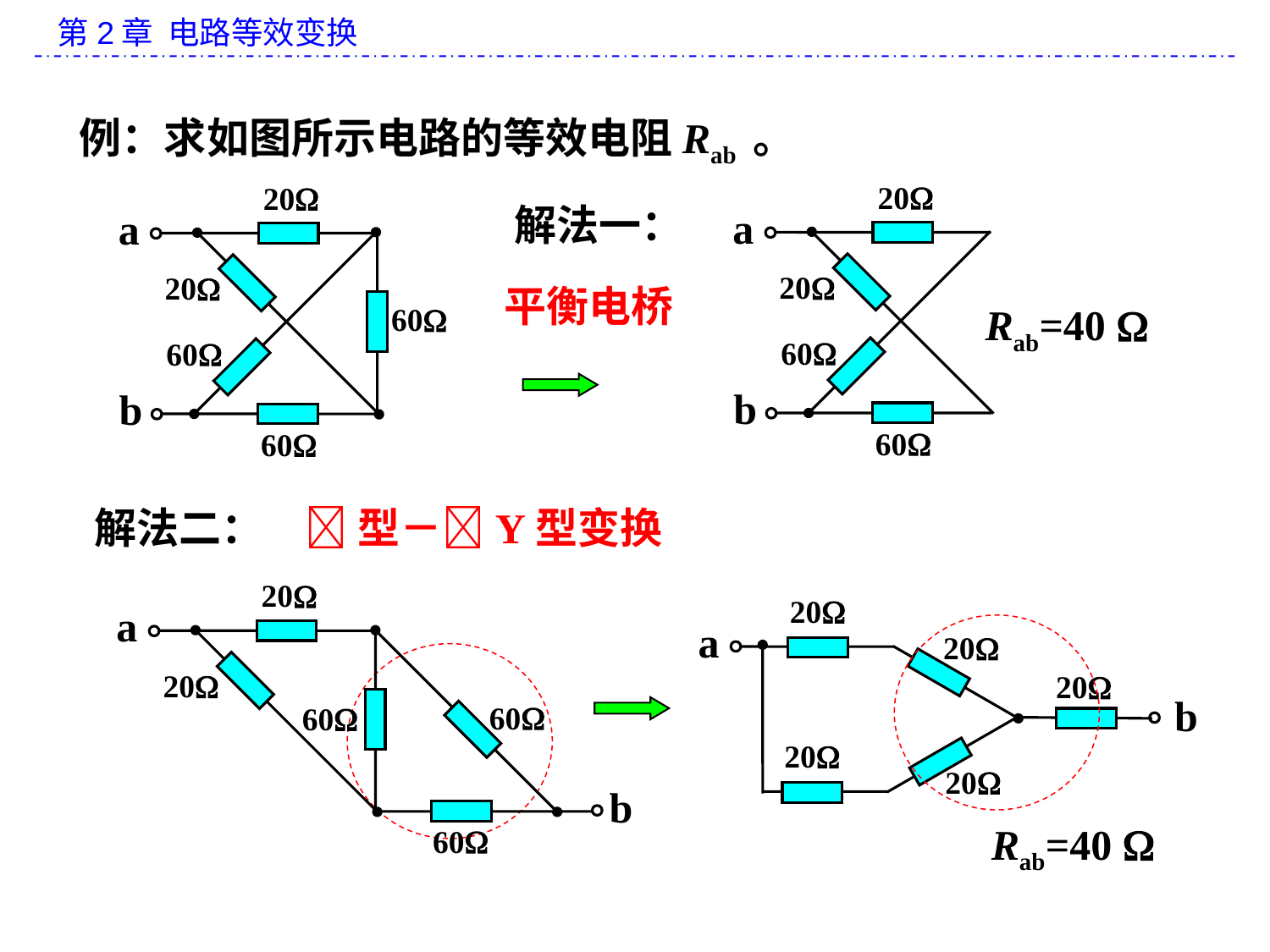

例：求如图所示电路的等效电阻Rab 。
20Ω

a

20Ω

60Ω

b

60Ω
20Ω

a

20Ω

60Ω

60Ω

b

60Ω
解法一：
平衡电桥
Rab=40 Ω

解法二：
Δ型－ Y型变换
20Ω

a

20Ω

60Ω
60Ω

b

60Ω
20Ω
a

20Ω

20Ω

b

20Ω

20Ω

Rab=40 Ω